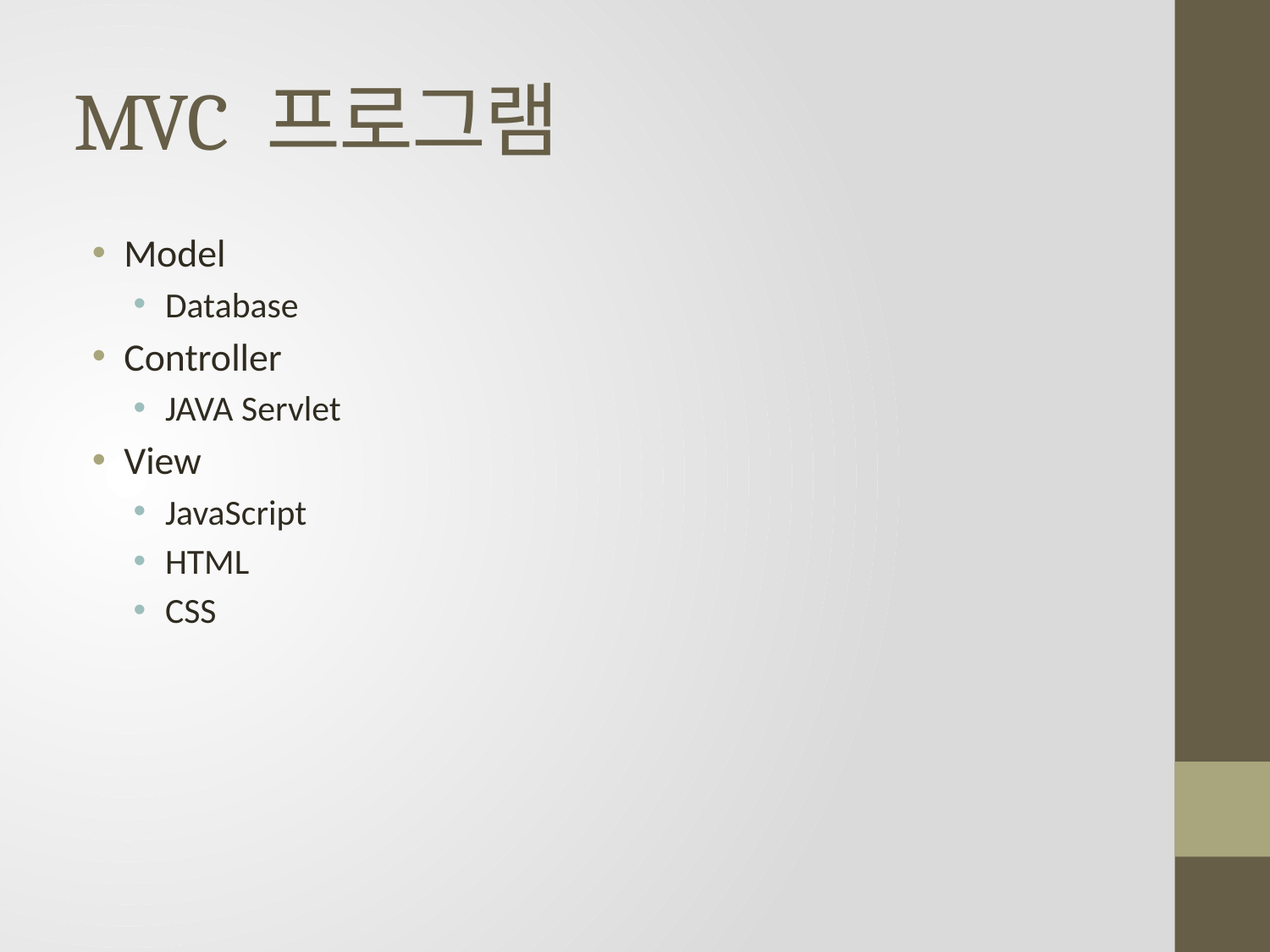

# MVC 프로그램
Model
Database
Controller
JAVA Servlet
View
JavaScript
HTML
CSS